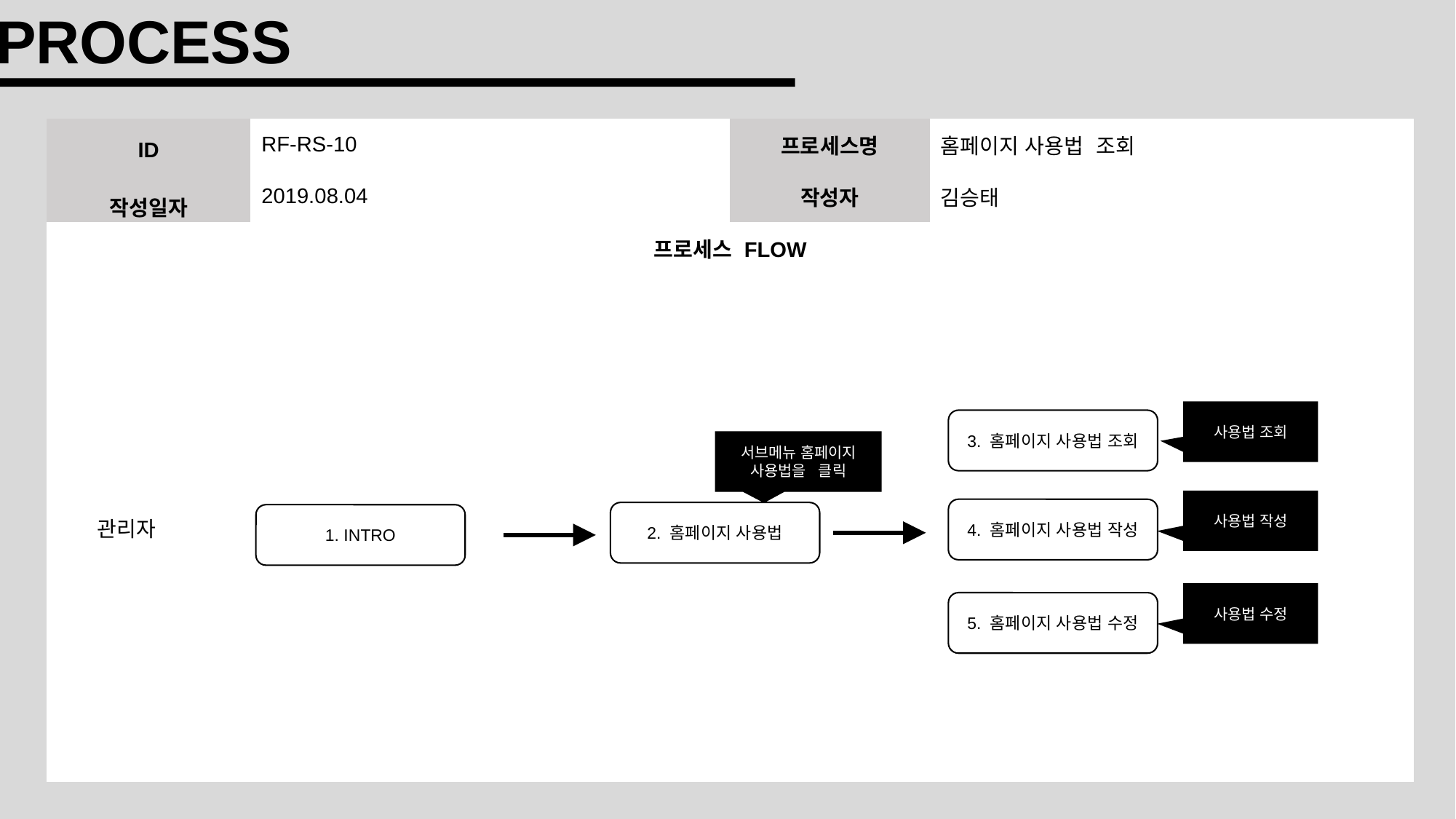

PROCESS

| ID |  | RF-RS-10 | 프로세스명 | 홈페이지 사용법 조회 |
| --- | --- | --- | --- | --- |
| 작성일자 |  | 2019.08.04 | 작성자 | 김승태 |
| 프로세스 FLOW |  |  |  |  |
| 관리자 |  |  |  |  |
사용법 조회
3. 홈페이지 사용법 조회
서브메뉴 홈페이지 사용법을   클릭
사용법 작성
4. 홈페이지 사용법 작성
2. 홈페이지 사용법
1. INTRO
사용법 수정
5. 홈페이지 사용법 수정